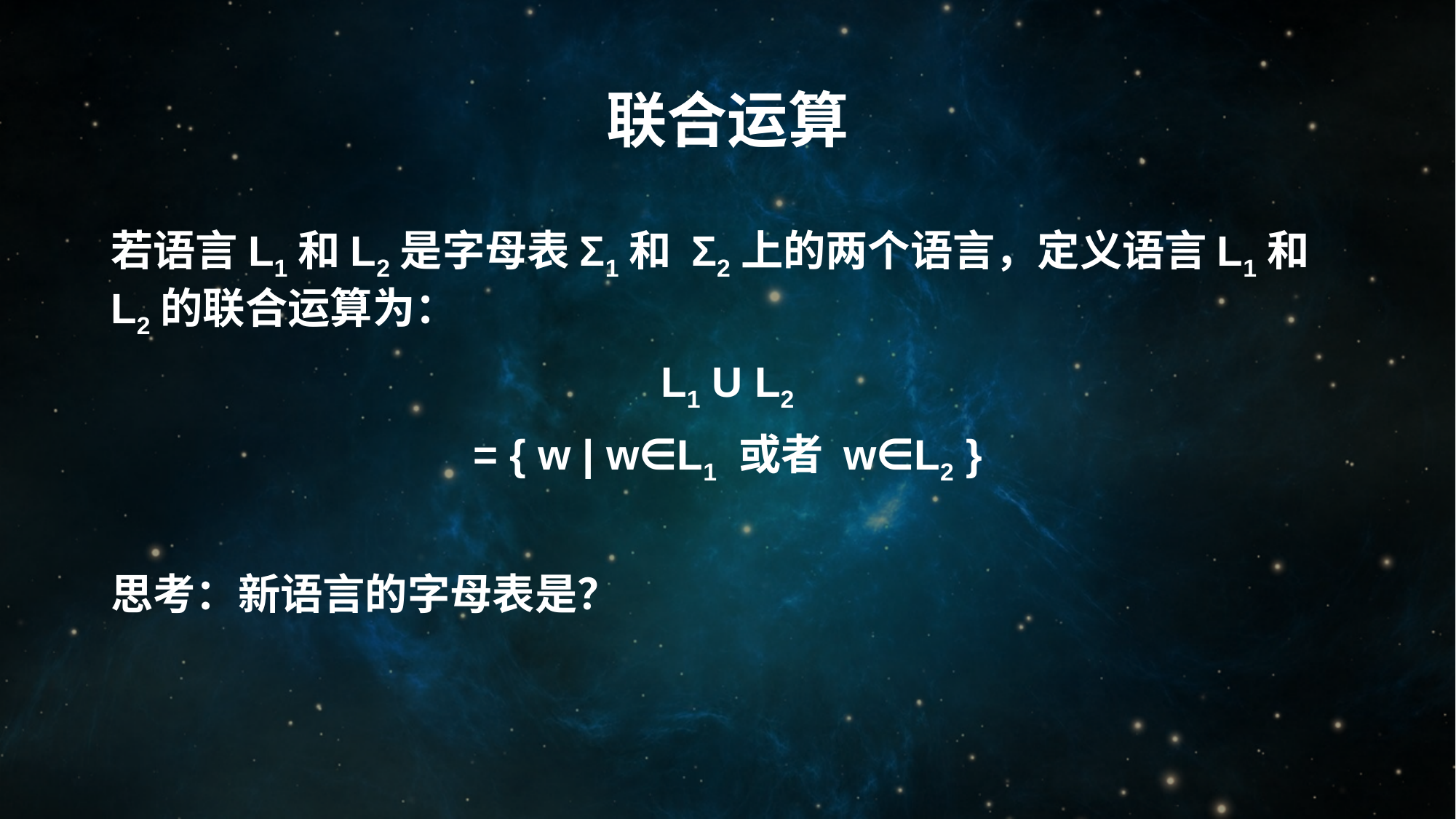

# 联合运算
若语言L1和L2是字母表Σ1和 Σ2上的两个语言，定义语言L1和L2的联合运算为：
L1 U L2
= { w | w∈L1 或者 w∈L2 }

思考：新语言的字母表是？